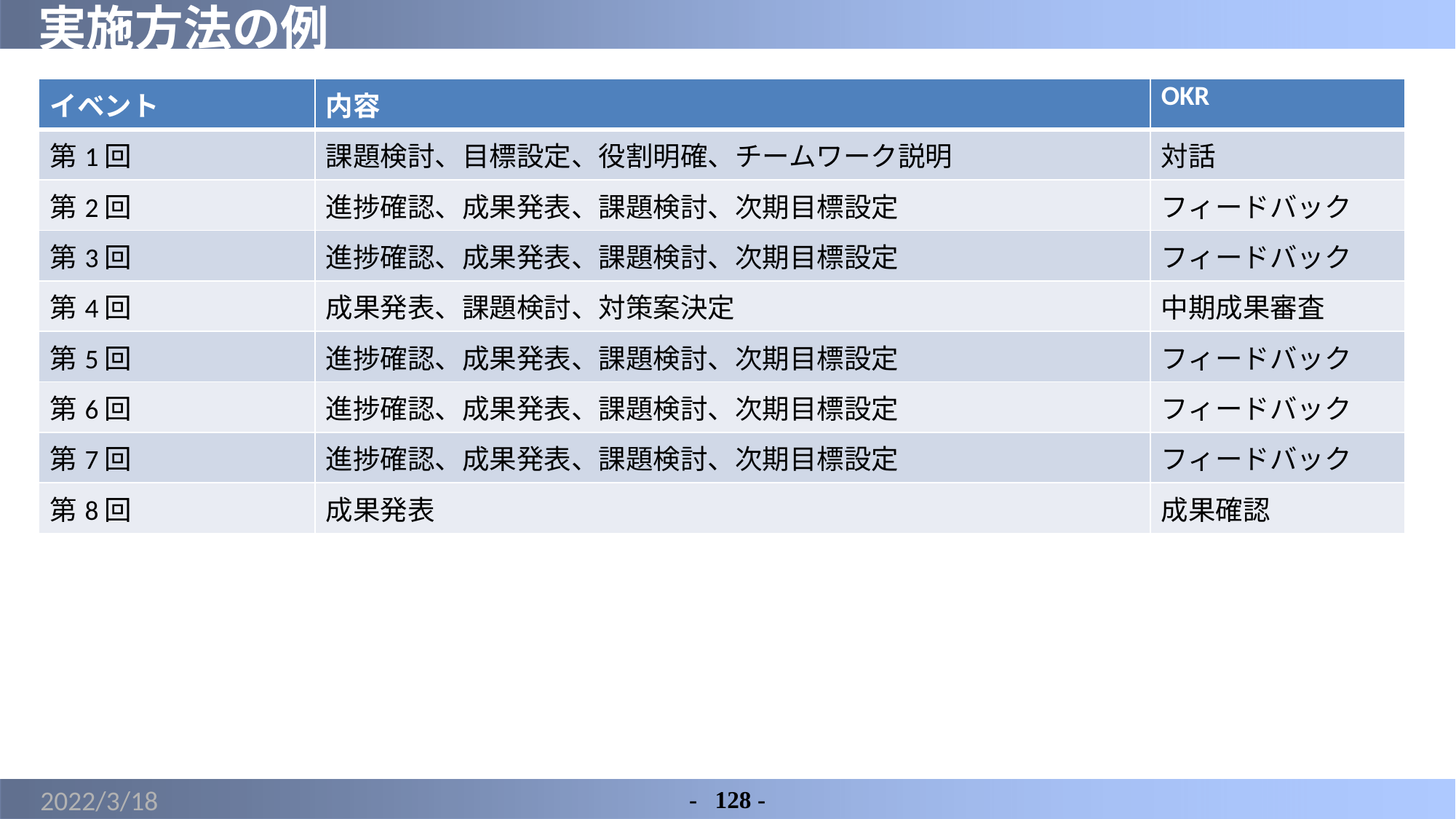

# 実施方法の例
| イベント | 内容 | OKR |
| --- | --- | --- |
| 第1回 | 課題検討、目標設定、役割明確、チームワーク説明 | 対話 |
| 第2回 | 進捗確認、成果発表、課題検討、次期目標設定 | フィードバック |
| 第3回 | 進捗確認、成果発表、課題検討、次期目標設定 | フィードバック |
| 第4回 | 成果発表、課題検討、対策案決定 | 中期成果審査 |
| 第5回 | 進捗確認、成果発表、課題検討、次期目標設定 | フィードバック |
| 第6回 | 進捗確認、成果発表、課題検討、次期目標設定 | フィードバック |
| 第7回 | 進捗確認、成果発表、課題検討、次期目標設定 | フィードバック |
| 第8回 | 成果発表 | 成果確認 |
2022/3/18
-	128 -